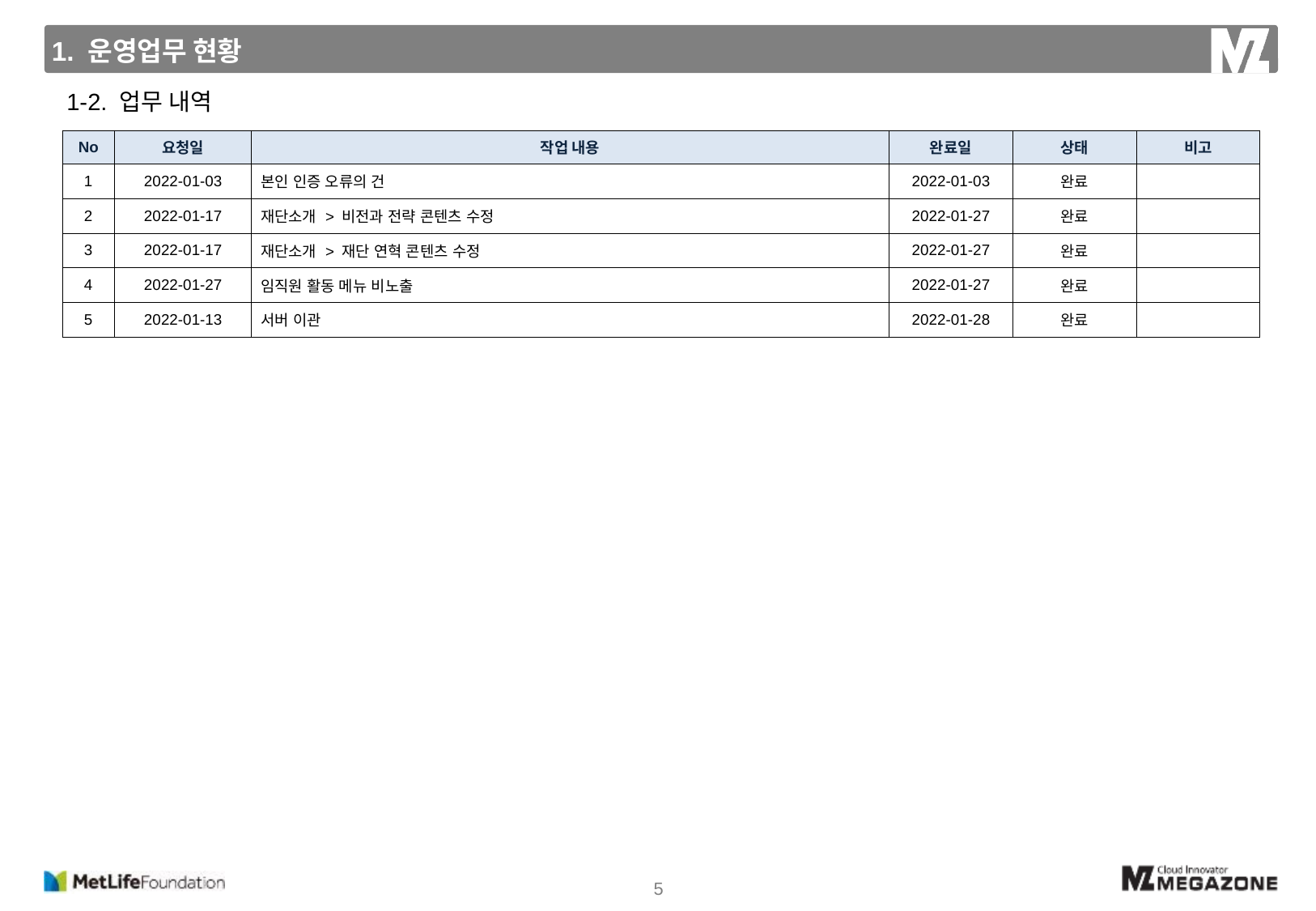

1. 운영업무 현황
1-2. 업무 내역
| No | 요청일 | 작업 내용 | 완료일 | 상태 | 비고 |
| --- | --- | --- | --- | --- | --- |
| 1 | 2022-01-03 | 본인 인증 오류의 건 | 2022-01-03 | 완료 |  |
| 2 | 2022-01-17 | 재단소개 > 비전과 전략 콘텐츠 수정 | 2022-01-27 | 완료 |  |
| 3 | 2022-01-17 | 재단소개 > 재단 연혁 콘텐츠 수정 | 2022-01-27 | 완료 |  |
| 4 | 2022-01-27 | 임직원 활동 메뉴 비노출 | 2022-01-27 | 완료 |  |
| 5 | 2022-01-13 | 서버 이관 | 2022-01-28 | 완료 |  |
5